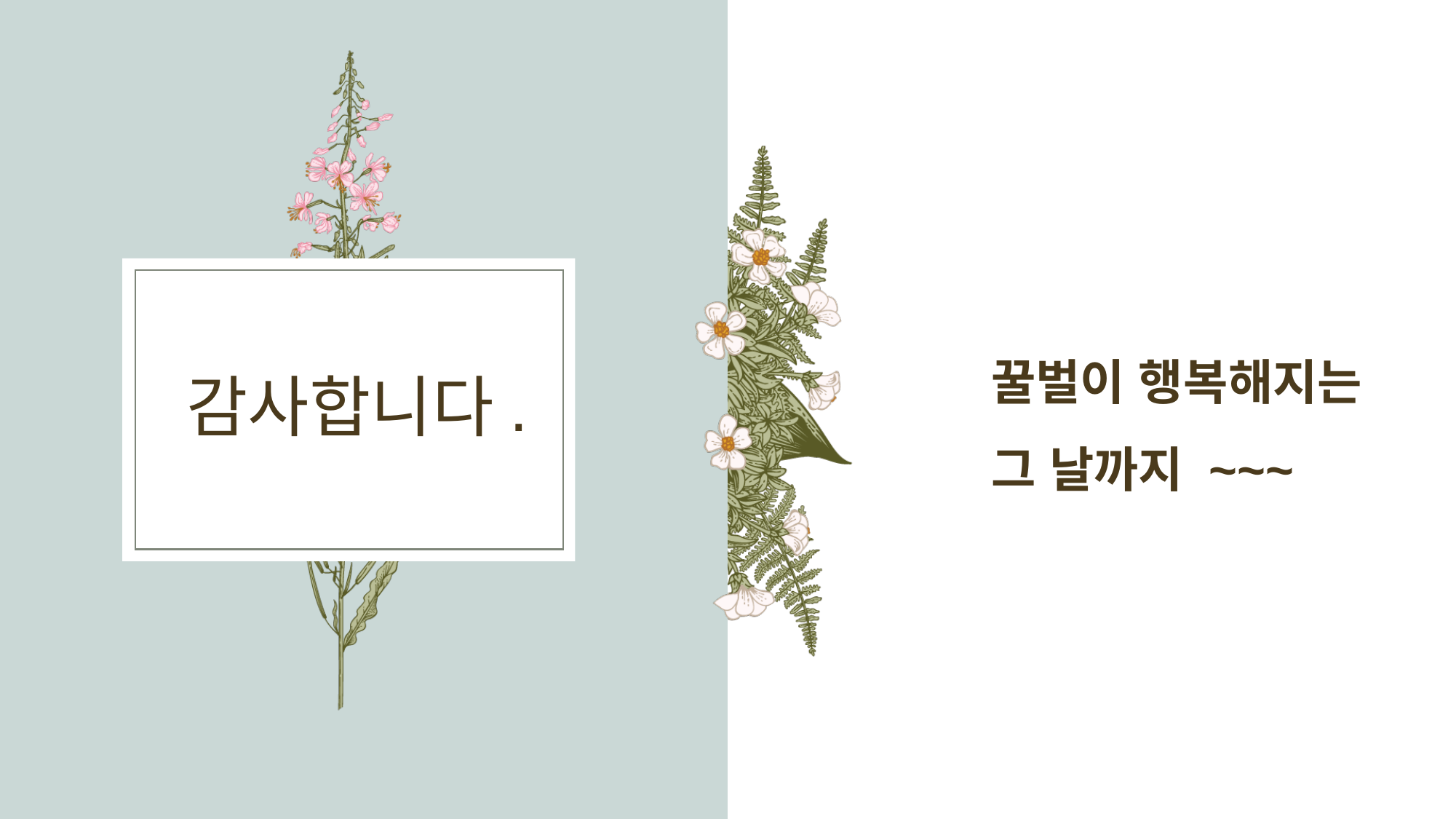

꿀벌이 행복해지는 그 날까지 ~~~
# 감사합니다.